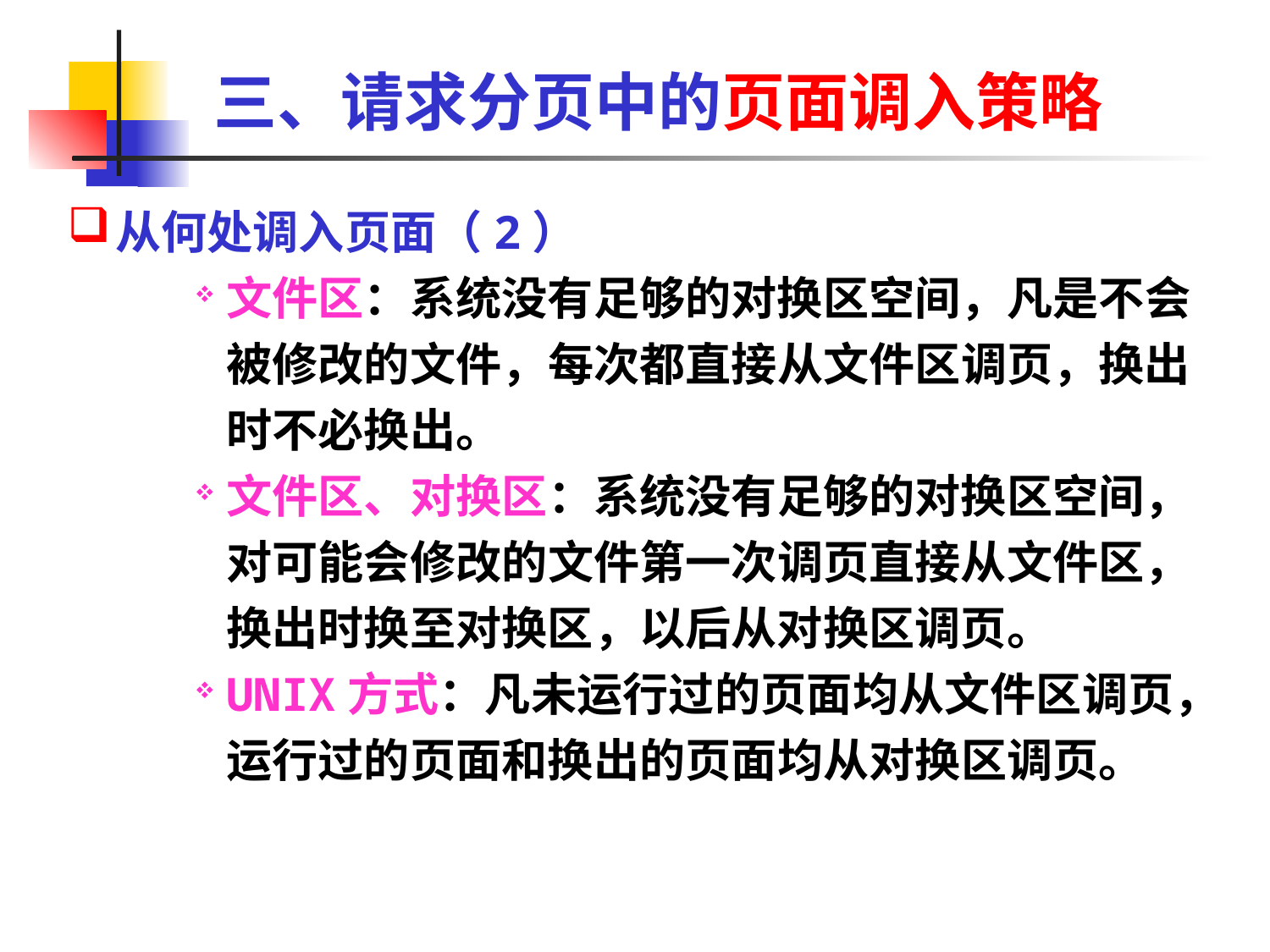

# 三、请求分页中的页面调入策略
从何处调入页面（2）
文件区：系统没有足够的对换区空间，凡是不会被修改的文件，每次都直接从文件区调页，换出时不必换出。
文件区、对换区：系统没有足够的对换区空间，对可能会修改的文件第一次调页直接从文件区，换出时换至对换区，以后从对换区调页。
UNIX方式：凡未运行过的页面均从文件区调页，运行过的页面和换出的页面均从对换区调页。